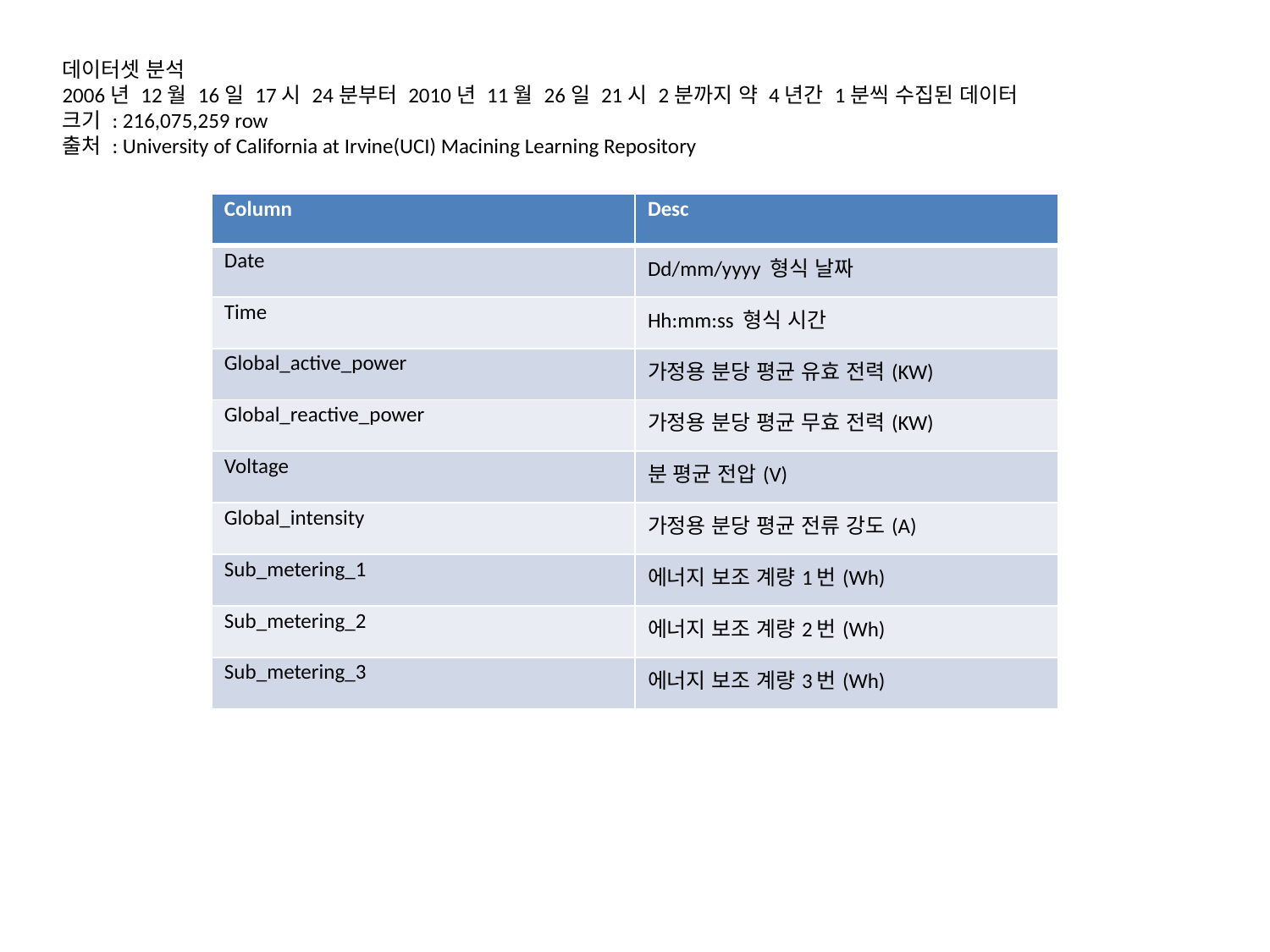

데이터셋 분석
2006년 12월 16일 17시 24분부터 2010년 11월 26일 21시 2분까지 약 4년간 1분씩 수집된 데이터
크기 : 216,075,259 row
출처 : University of California at Irvine(UCI) Macining Learning Repository
| Column | Desc |
| --- | --- |
| Date | Dd/mm/yyyy 형식 날짜 |
| Time | Hh:mm:ss 형식 시간 |
| Global\_active\_power | 가정용 분당 평균 유효 전력(KW) |
| Global\_reactive\_power | 가정용 분당 평균 무효 전력(KW) |
| Voltage | 분 평균 전압(V) |
| Global\_intensity | 가정용 분당 평균 전류 강도(A) |
| Sub\_metering\_1 | 에너지 보조 계량1번(Wh) |
| Sub\_metering\_2 | 에너지 보조 계량2번(Wh) |
| Sub\_metering\_3 | 에너지 보조 계량3번(Wh) |